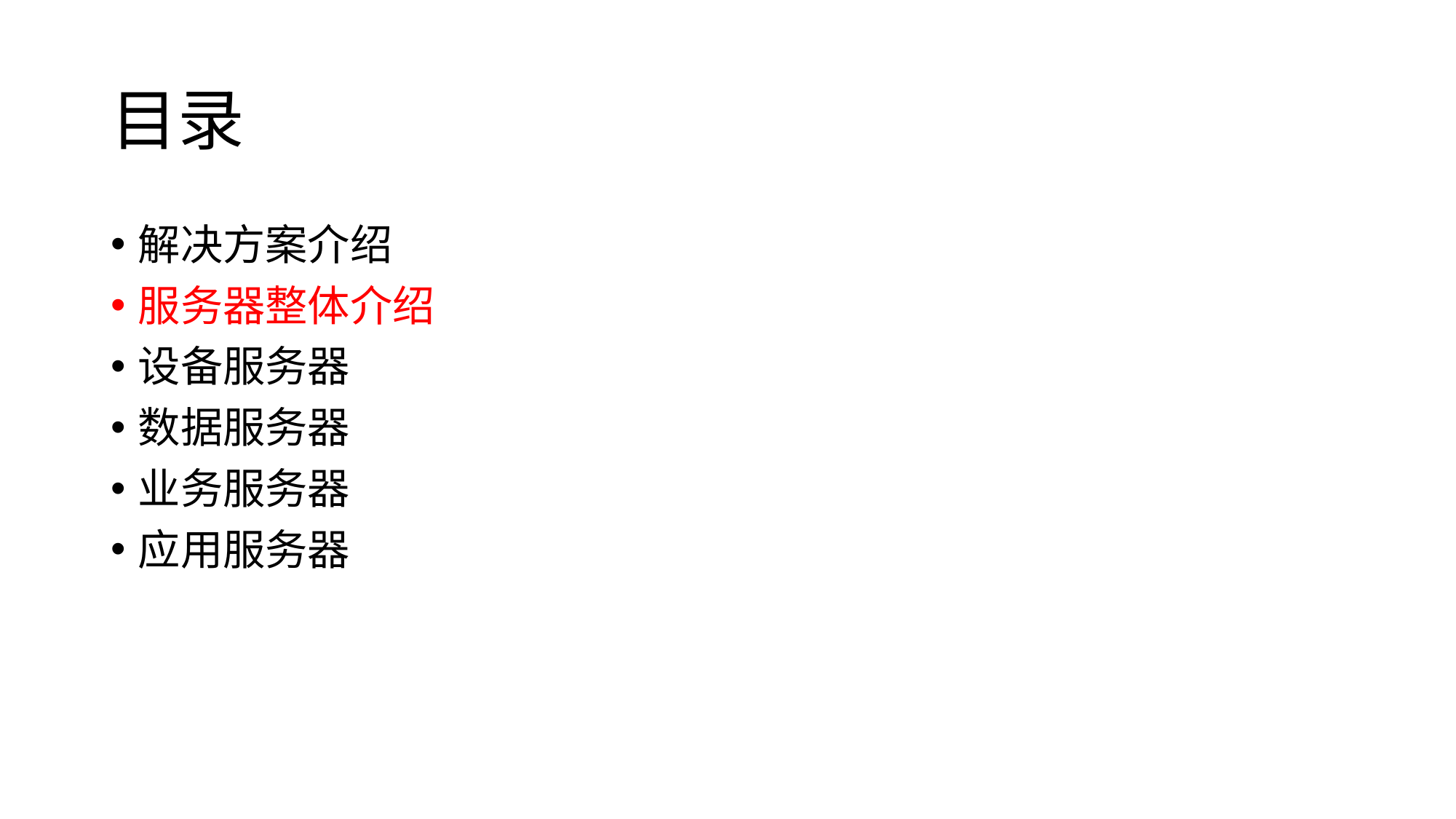

# 目录
解决方案介绍
服务器整体介绍
设备服务器
数据服务器
业务服务器
应用服务器